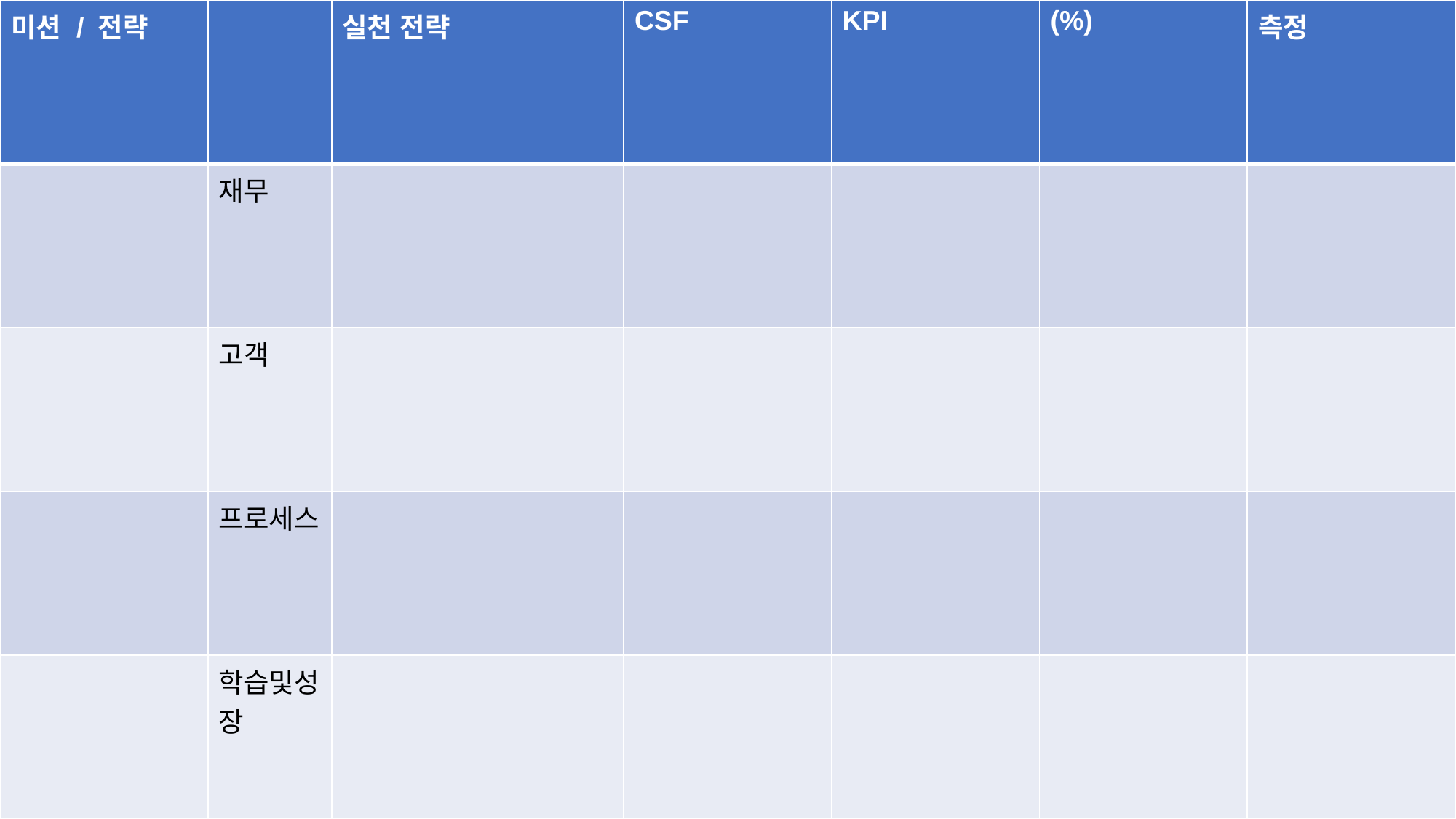

| 미션 / 전략 |  | 실천 전략 | CSF | KPI | (%) | 측정 |
| --- | --- | --- | --- | --- | --- | --- |
|  | 재무 |  |  |  |  |  |
|  | 고객 |  |  |  |  |  |
|  | 프로세스 |  |  |  |  |  |
|  | 학습및성장 |  |  |  |  |  |